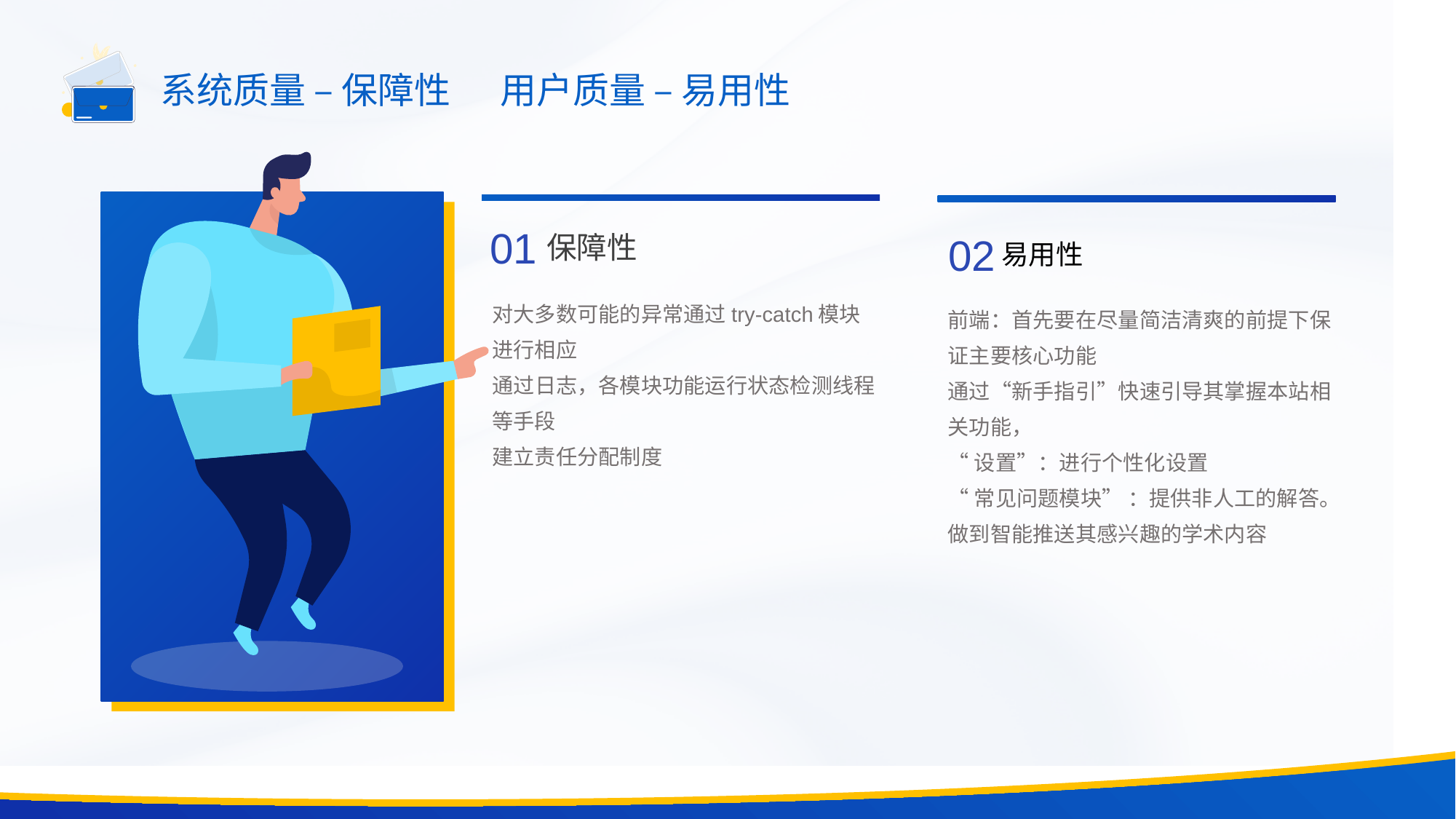

系统质量 – 保障性      用户质量 – 易用性

01
02
保障性
易用性
对大多数可能的异常通过try-catch模块进行相应
通过日志，各模块功能运行状态检测线程等手段
建立责任分配制度

前端：首先要在尽量简洁清爽的前提下保证主要核心功能
通过“新手指引”快速引导其掌握本站相关功能，
“设置”：进行个性化设置
“常见问题模块” ：提供非人工的解答。
做到智能推送其感兴趣的学术内容